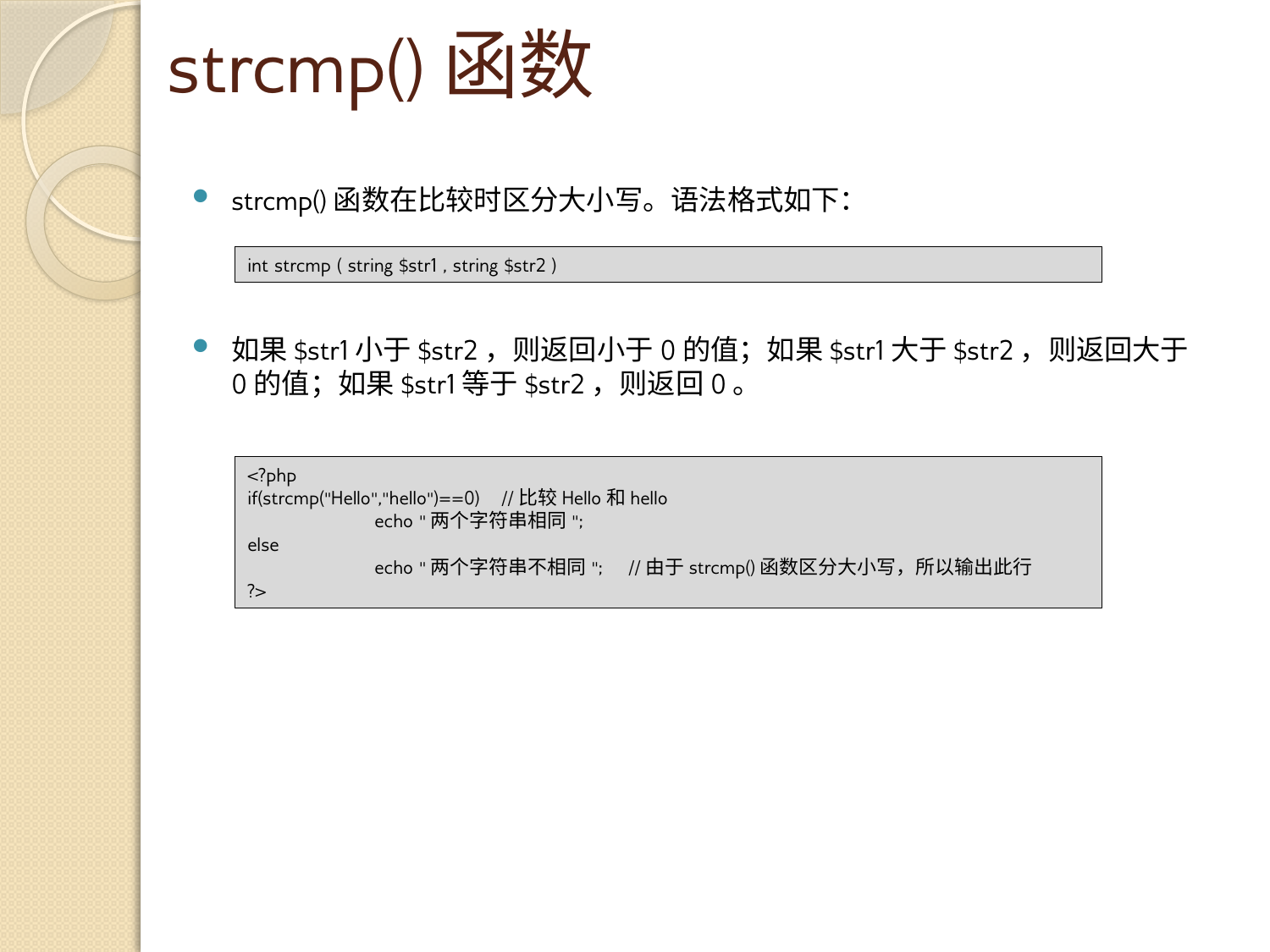

# strcmp()函数
strcmp()函数在比较时区分大小写。语法格式如下：
int strcmp ( string $str1 , string $str2 )
如果$str1小于$str2，则返回小于0的值；如果$str1大于$str2，则返回大于0的值；如果$str1等于$str2，则返回0。
<?php
if(strcmp("Hello","hello")==0)	//比较Hello和hello
	echo "两个字符串相同";
else
	echo "两个字符串不相同";	//由于strcmp()函数区分大小写，所以输出此行
?>